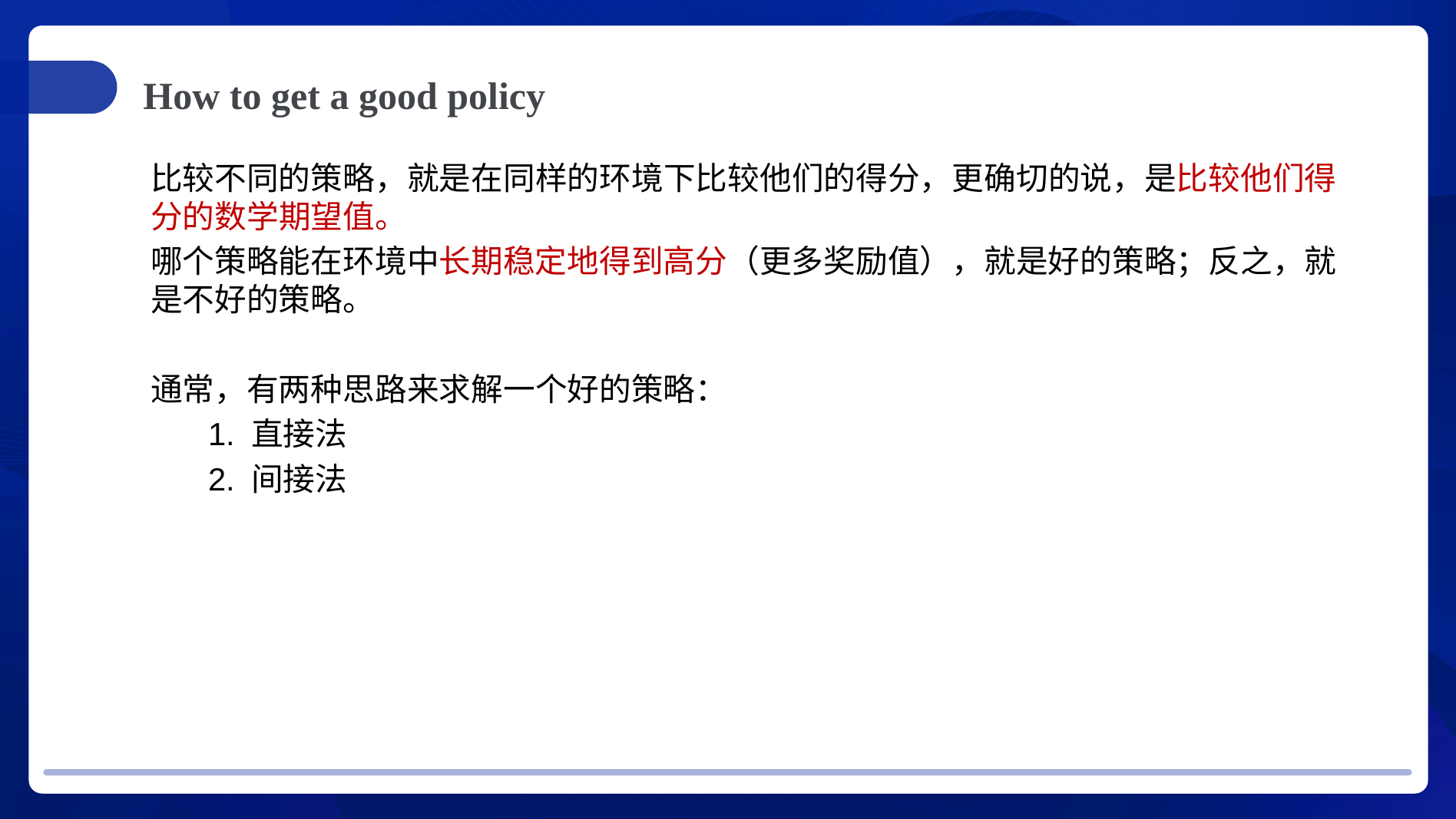

How to get a good policy

比较不同的策略，就是在同样的环境下比较他们的得分，更确切的说，是比较他们得分的数学期望值。
哪个策略能在环境中长期稳定地得到高分（更多奖励值），就是好的策略；反之，就是不好的策略。

通常，有两种思路来求解一个好的策略：
1. 直接法
2. 间接法